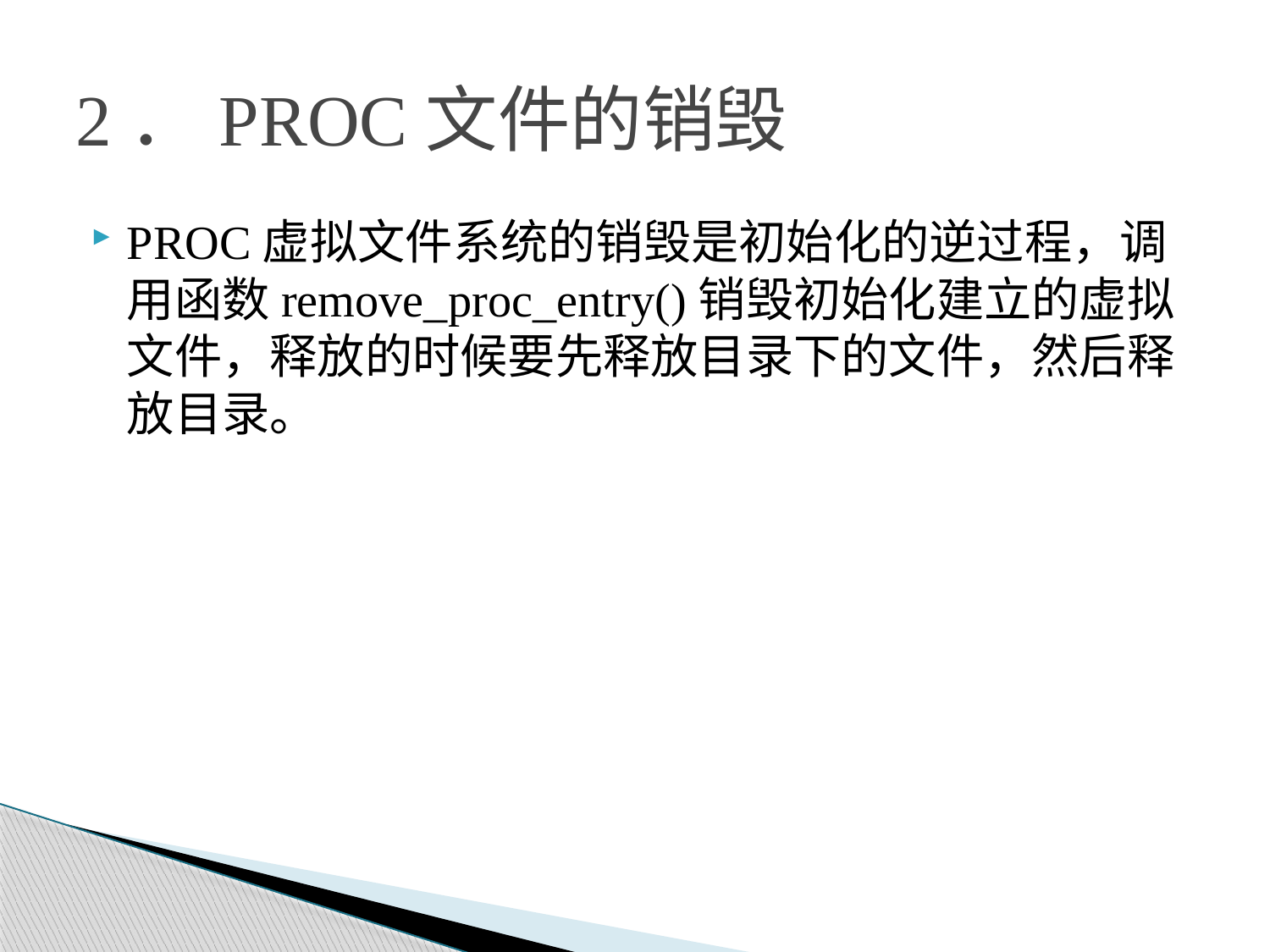

# 2．PROC文件的销毁
PROC虚拟文件系统的销毁是初始化的逆过程，调用函数remove_proc_entry()销毁初始化建立的虚拟文件，释放的时候要先释放目录下的文件，然后释放目录。